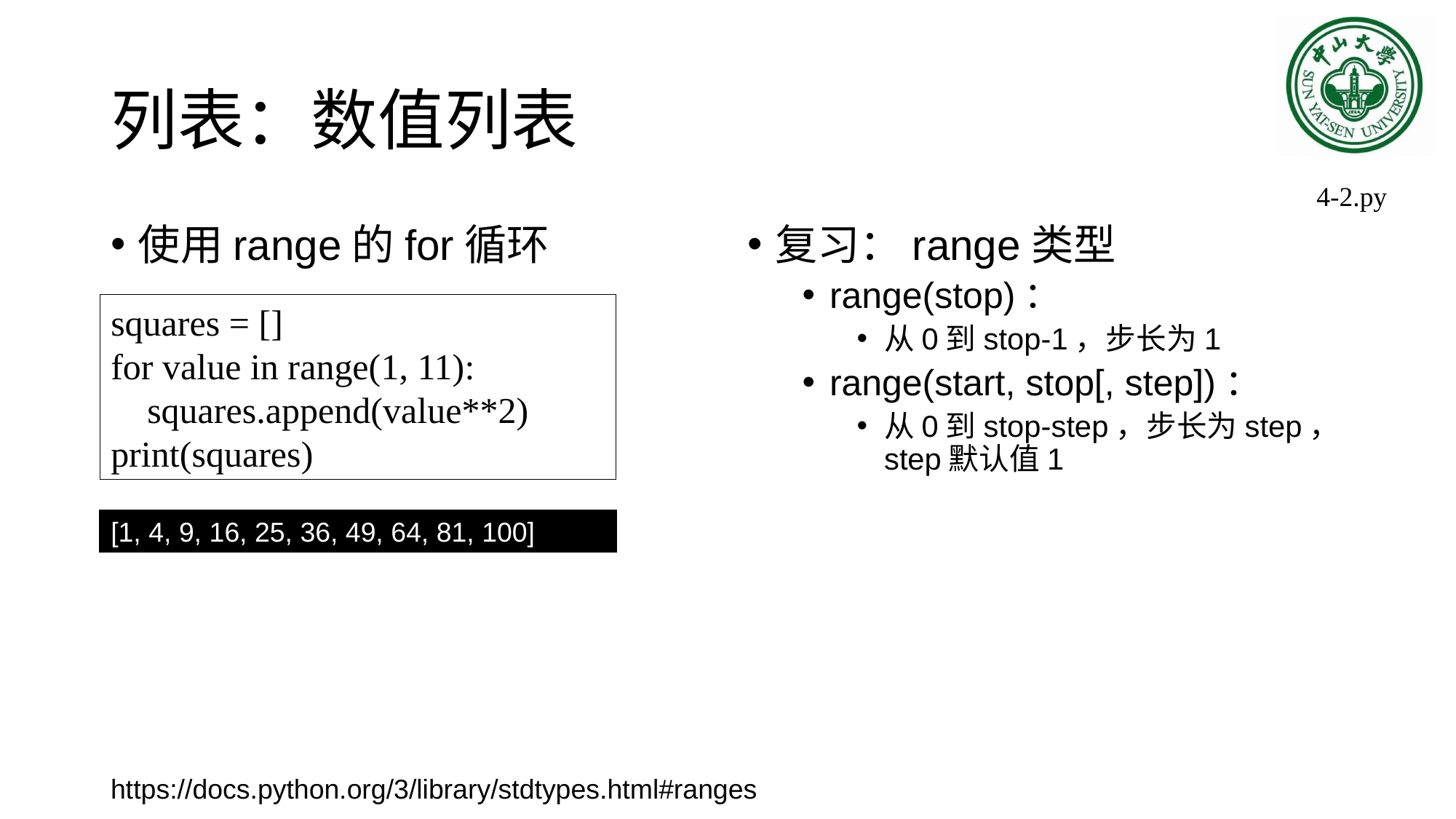

# 列表：数值列表
4-2.py
使用range的for循环
复习：range类型
range(stop)：
从0到stop-1，步长为1
range(start, stop[, step])：
从0到stop-step，步长为step，step默认值1
squares = []
for value in range(1, 11):
    squares.append(value**2)
print(squares)
[1, 4, 9, 16, 25, 36, 49, 64, 81, 100]
https://docs.python.org/3/library/stdtypes.html#ranges